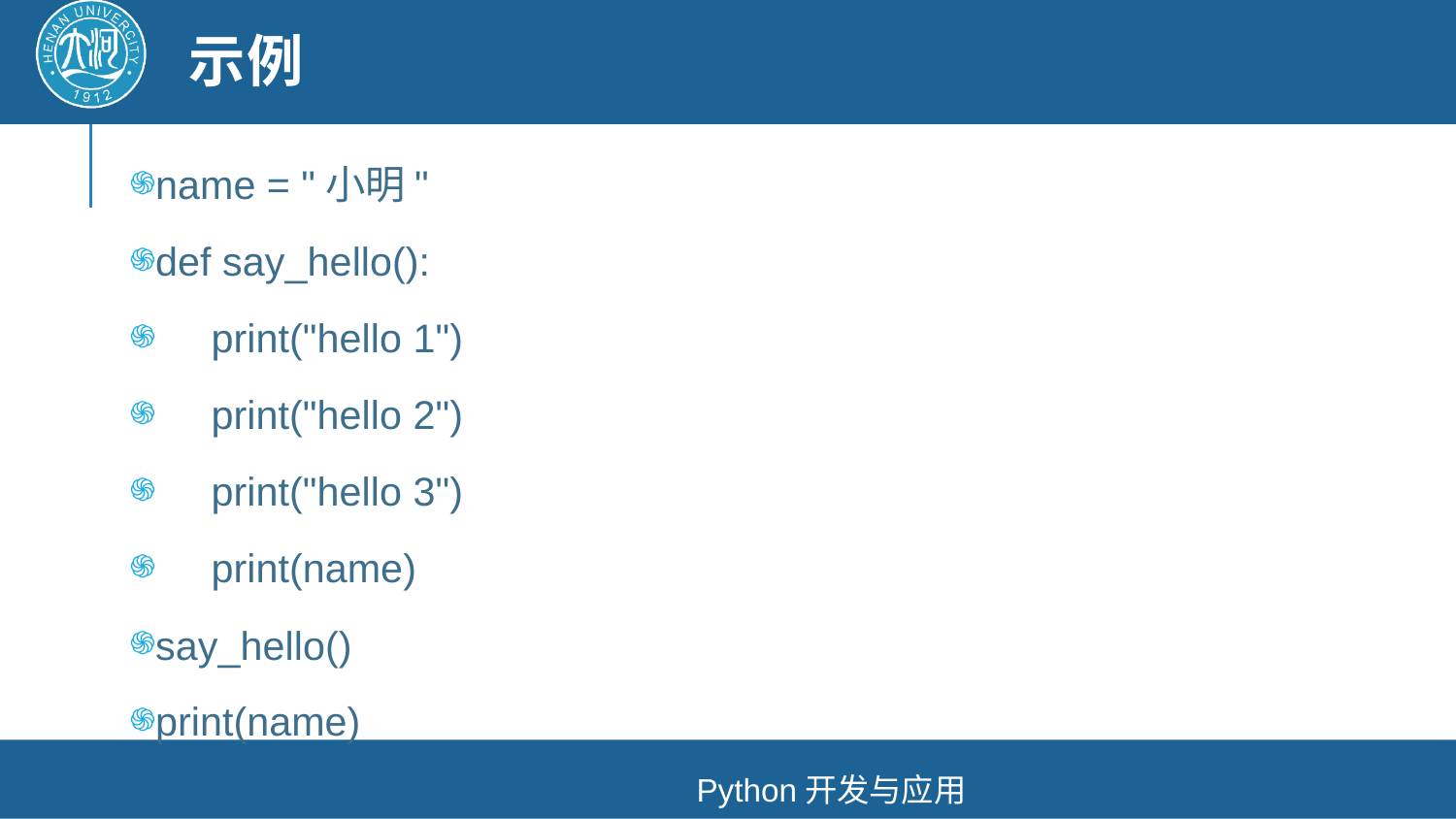

# 示例
name = "小明"
def say_hello():
     print("hello 1")
     print("hello 2")
     print("hello 3")
     print(name)
say_hello()
print(name)

Python开发与应用
10